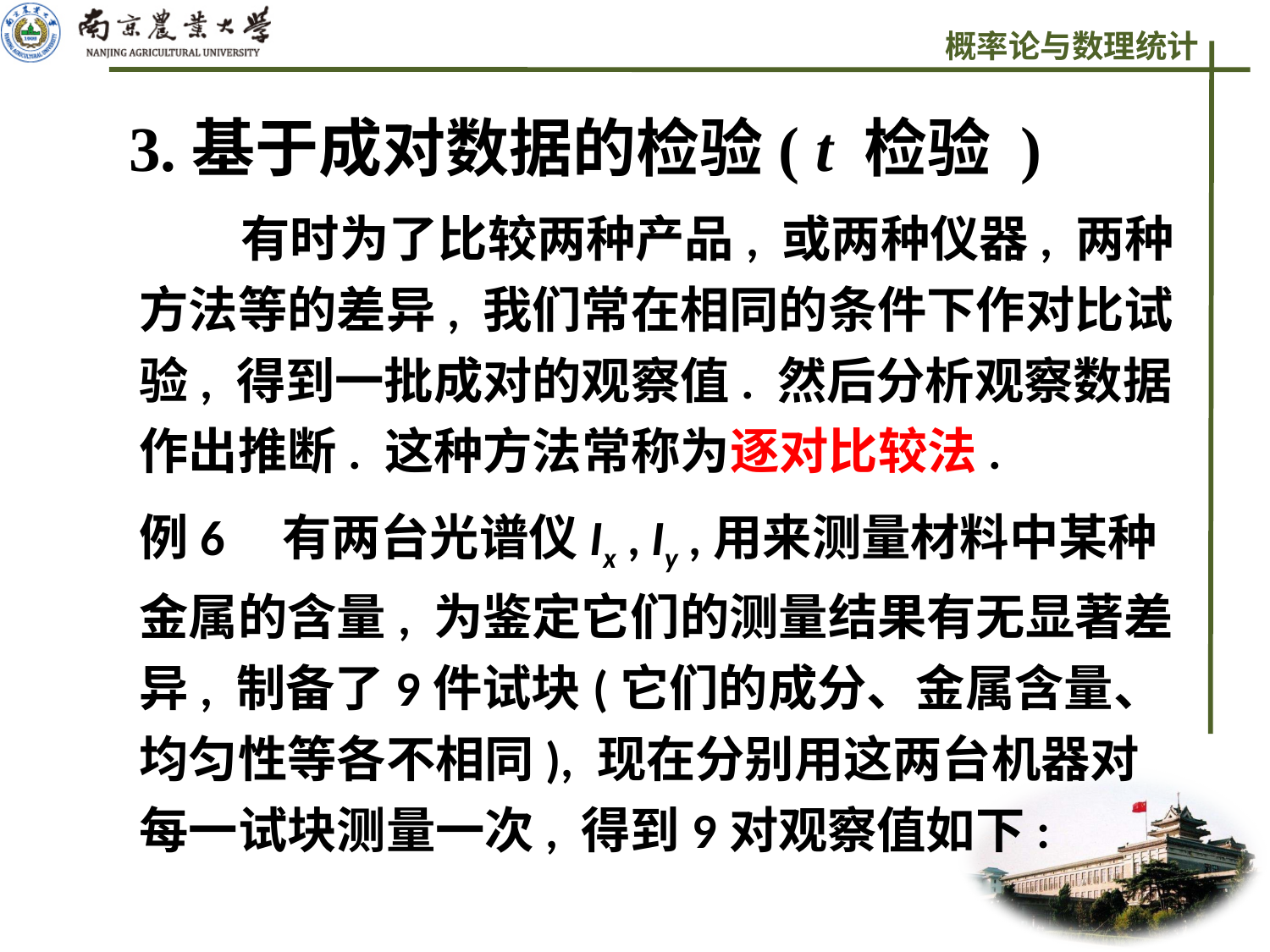

# 3.基于成对数据的检验( t 检验 )
        有时为了比较两种产品, 或两种仪器, 两种方法等的差异, 我们常在相同的条件下作对比试验, 得到一批成对的观察值. 然后分析观察数据作出推断. 这种方法常称为逐对比较法.
例6    有两台光谱仪Ix , Iy ,用来测量材料中某种金属的含量, 为鉴定它们的测量结果有无显著差异, 制备了9件试块(它们的成分、金属含量、均匀性等各不相同), 现在分别用这两台机器对每一试块测量一次, 得到9对观察值如下: